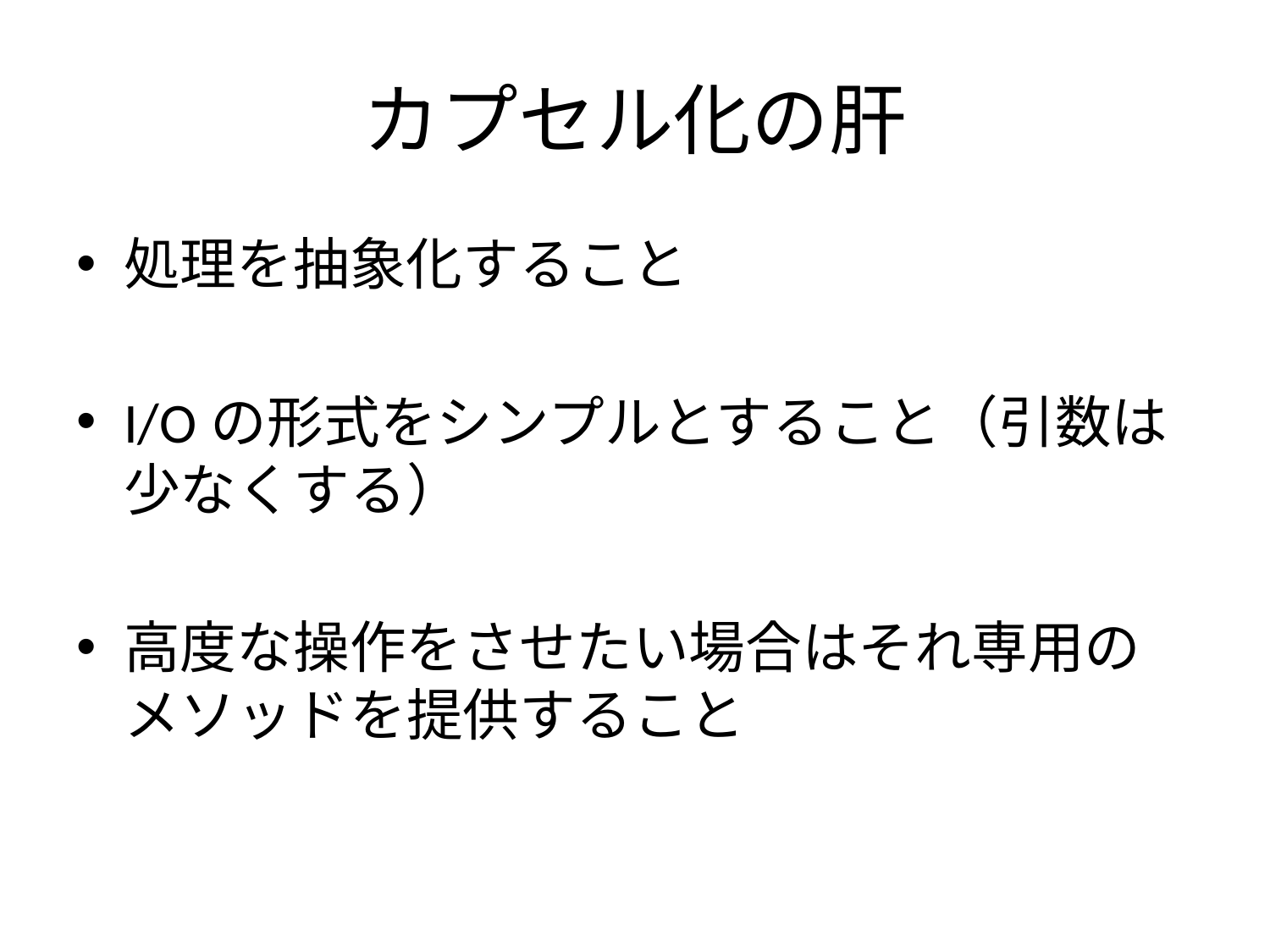

# カプセル化の肝
処理を抽象化すること

I/Oの形式をシンプルとすること（引数は少なくする）

高度な操作をさせたい場合はそれ専用のメソッドを提供すること